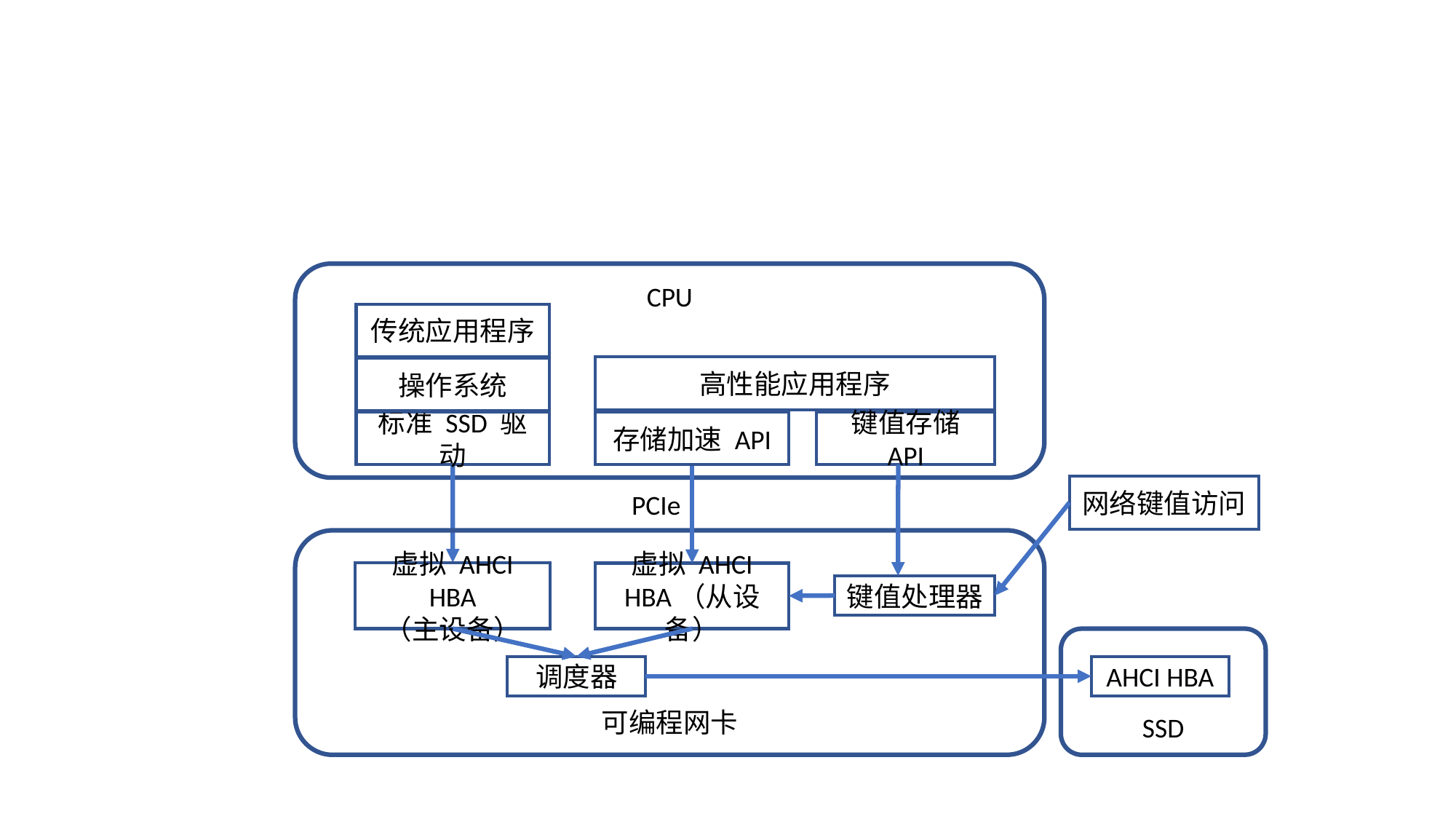

CPU

传统应用程序
高性能应用程序
操作系统
标准 SSD 驱动
存储加速 API
键值存储 API
网络键值访问
PCIe

可编程网卡
虚拟 AHCI HBA
（主设备）
虚拟 AHCI HBA（从设备）
键值处理器
SSD
调度器
AHCI HBA